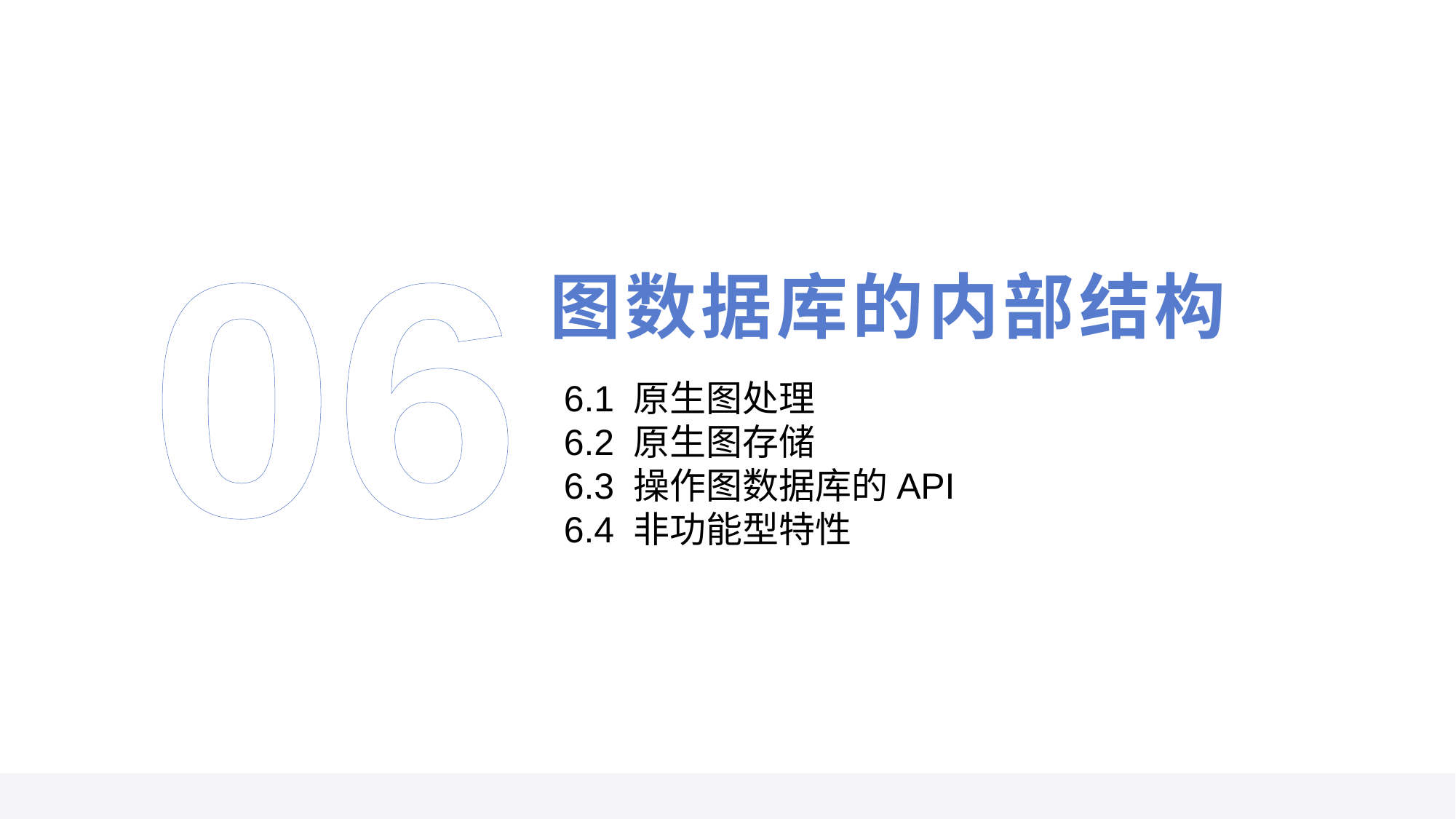

06
# 图数据库的内部结构
6.1 原生图处理
6.2 原生图存储
6.3 操作图数据库的API
6.4 非功能型特性